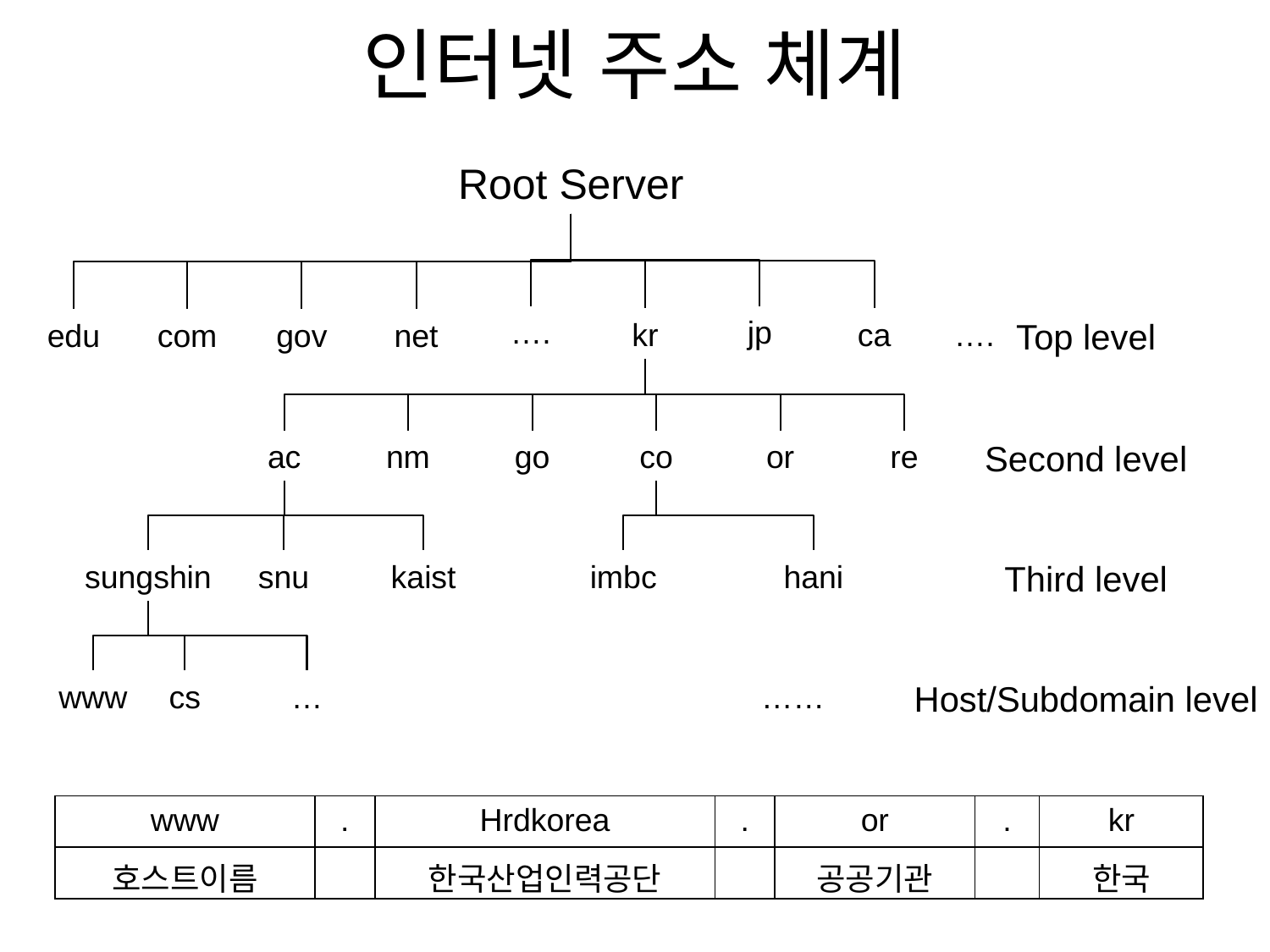

인터넷 주소 체계
Root Server
….
jp
kr
ca
….
Top level
edu
com
gov
net
ac
nm
go
co
or
re
Second level
sungshin
snu
kaist
imbc
hani
Third level
www
cs
…
……
Host/Subdomain level
| www | . | Hrdkorea | . | or | . | kr |
| --- | --- | --- | --- | --- | --- | --- |
| 호스트이름 |  | 한국산업인력공단 |  | 공공기관 |  | 한국 |